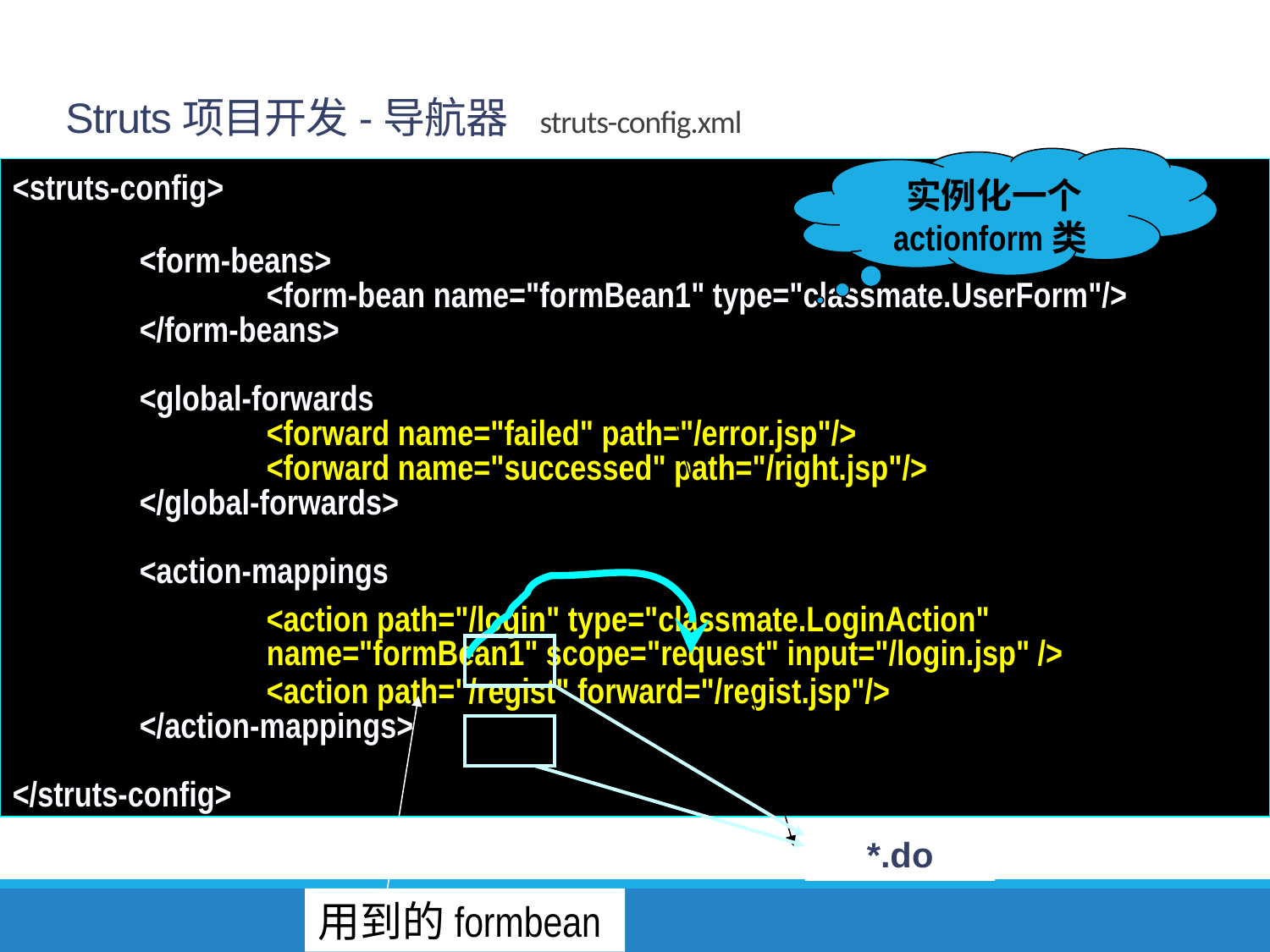

# Struts项目开发-导航器    struts-config.xml
 实例化一个actionform类
<struts-config>

	<form-beans>
		<form-bean name="formBean1" type="classmate.UserForm"/>
	</form-beans>

	<global-forwards>
		<forward name="failed" path="/error.jsp"/>
		<forward name="successed" path="/right.jsp"/>
	</global-forwards>

	<action-mappings>
		<action path="/login" type="classmate.LoginAction" 				name="formBean1" scope="request" input="/login.jsp" />
		<action path="/regist" forward="/regist.jsp"/>
	</action-mappings>

</struts-config>

*.do
用到的formbean